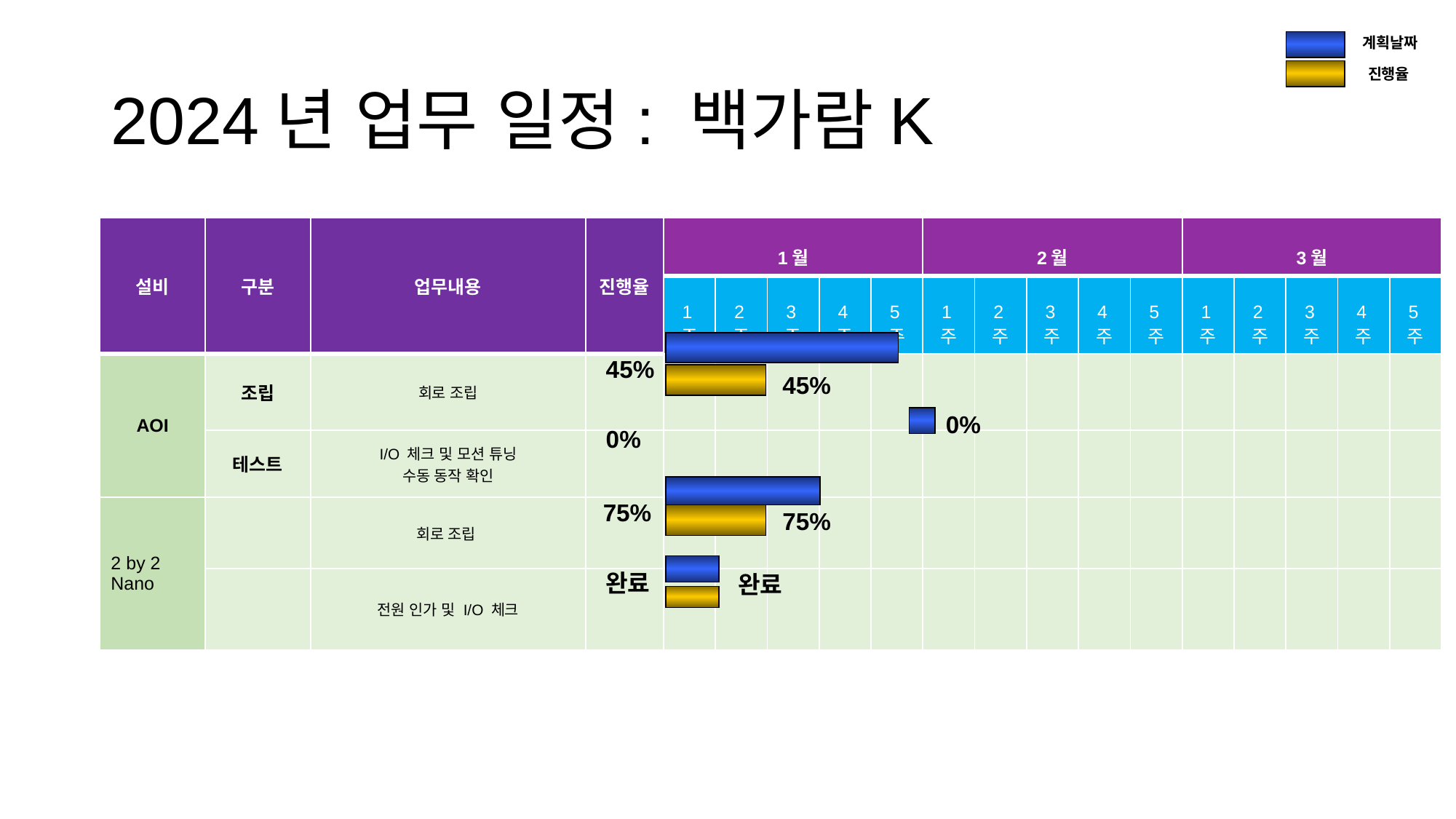

계획날짜

# 2024년 업무 일정: 백가람K
진행율

| 설비 | 구분 | 업무내용 | 진행율 | 1월 |  |  |  |  | 2월 |  |  |  |  | 3월 |  |  |  |  |
| --- | --- | --- | --- | --- | --- | --- | --- | --- | --- | --- | --- | --- | --- | --- | --- | --- | --- | --- |
|  |  |  |  | 1주 | 2주 | 3주 | 4주 | 5주 | 1주 | 2주 | 3주 | 4주 | 5주 | 1주 | 2주 | 3주 | 4주 | 5주 |
| AOI | 조립 | 회로 조립 |  |  |  |  |  |  |  |  |  |  |  |  |  |  |  |  |
|  | 테스트 | I/O 체크 및 모션 튜닝 수동 동작 확인 |  |  |  |  |  |  |  |  |  |  |  |  |  |  |  |  |
| 2 by 2 Nano |  | 회로 조립 |  |  |  |  |  |  |  |  |  |  |  |  |  |  |  |  |
|  |  | 전원 인가 및 I/O 체크 |  |  |  |  |  |  |  |  |  |  |  |  |  |  |  |  |

45%

45%
0%

0%

75%
75%

완료
완료